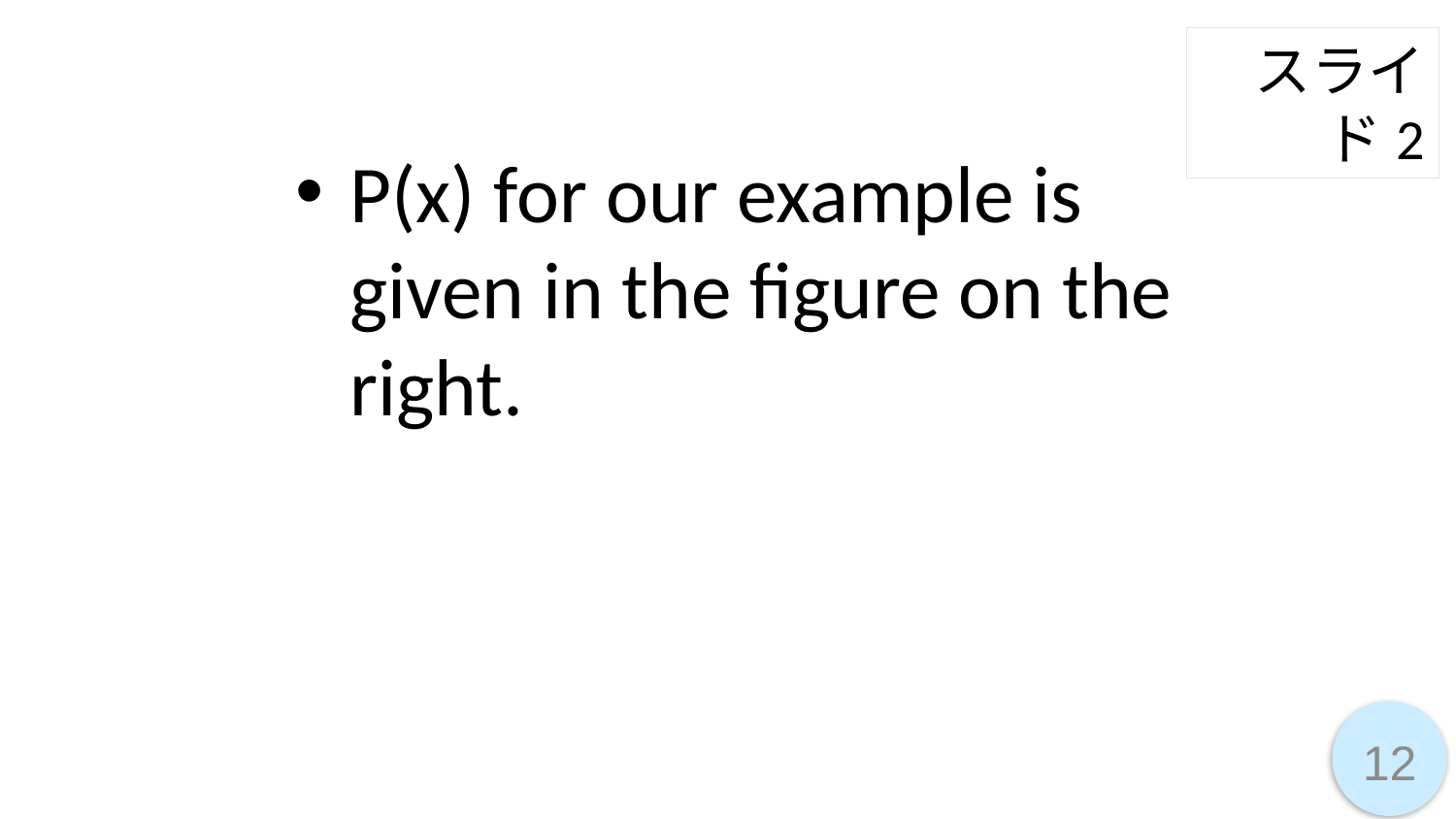

スライド2
P(x) for our example is given in the figure on the right.
12